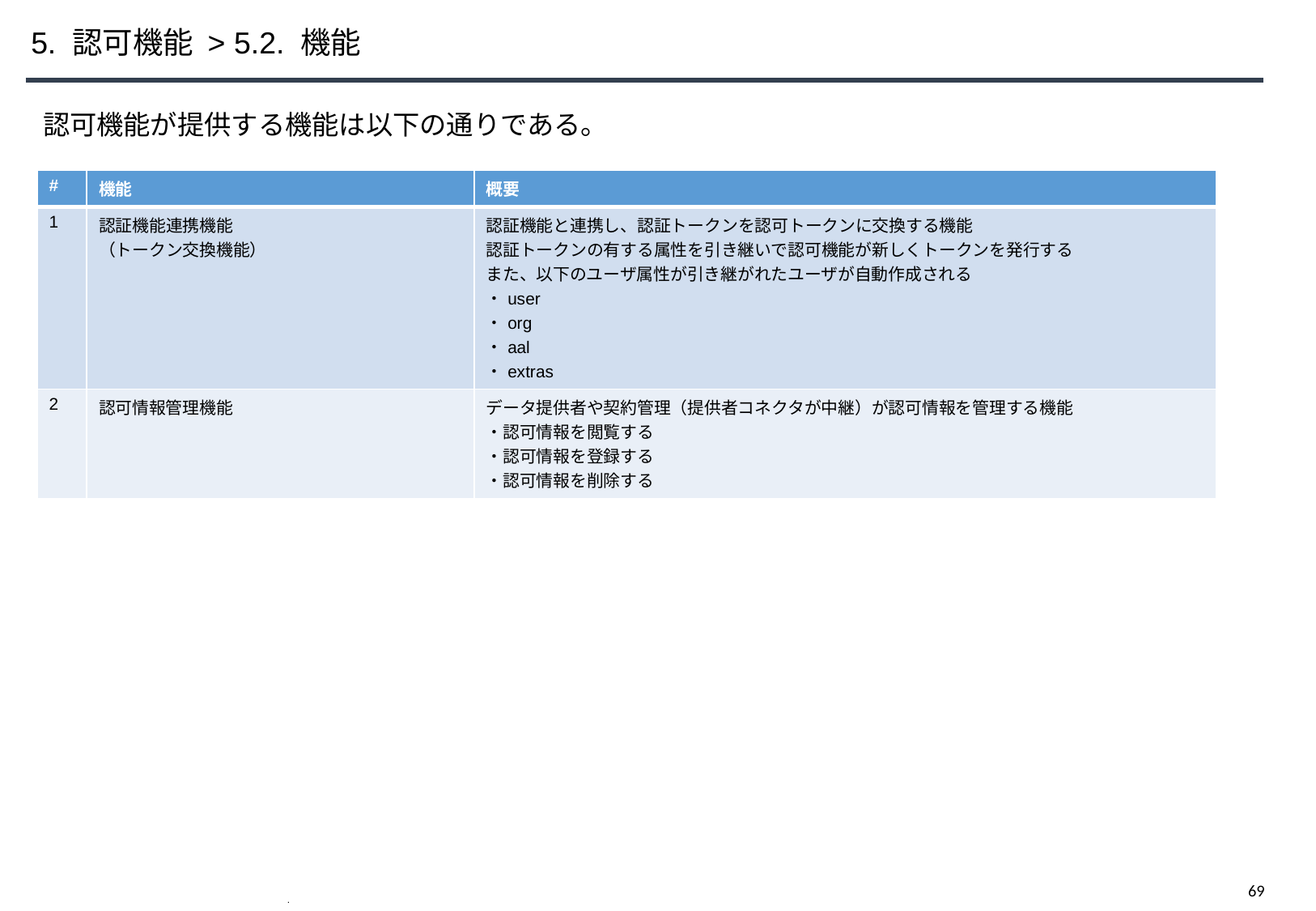

# 5. 認可機能 > 5.2. 機能
認可機能が提供する機能は以下の通りである。
| # | 機能 | 概要 |
| --- | --- | --- |
| 1 | 認証機能連携機能 （トークン交換機能） | 認証機能と連携し、認証トークンを認可トークンに交換する機能 認証トークンの有する属性を引き継いで認可機能が新しくトークンを発行する また、以下のユーザ属性が引き継がれたユーザが自動作成される ・user ・org ・aal ・extras |
| 2 | 認可情報管理機能 | データ提供者や契約管理（提供者コネクタが中継）が認可情報を管理する機能 ・認可情報を閲覧する ・認可情報を登録する ・認可情報を削除する |